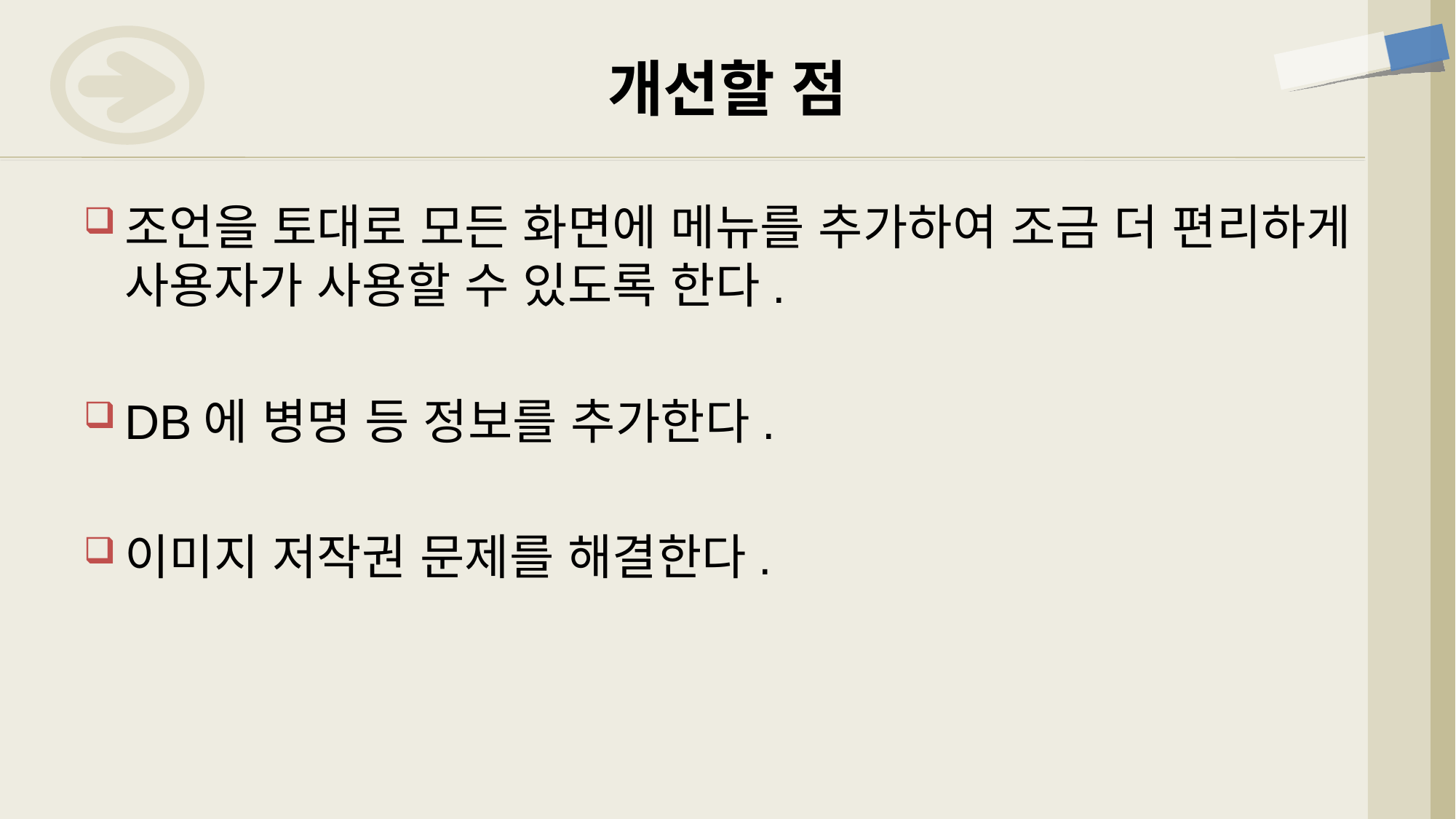

# 개선할 점
조언을 토대로 모든 화면에 메뉴를 추가하여 조금 더 편리하게 사용자가 사용할 수 있도록 한다.

DB에 병명 등 정보를 추가한다.

이미지 저작권 문제를 해결한다.